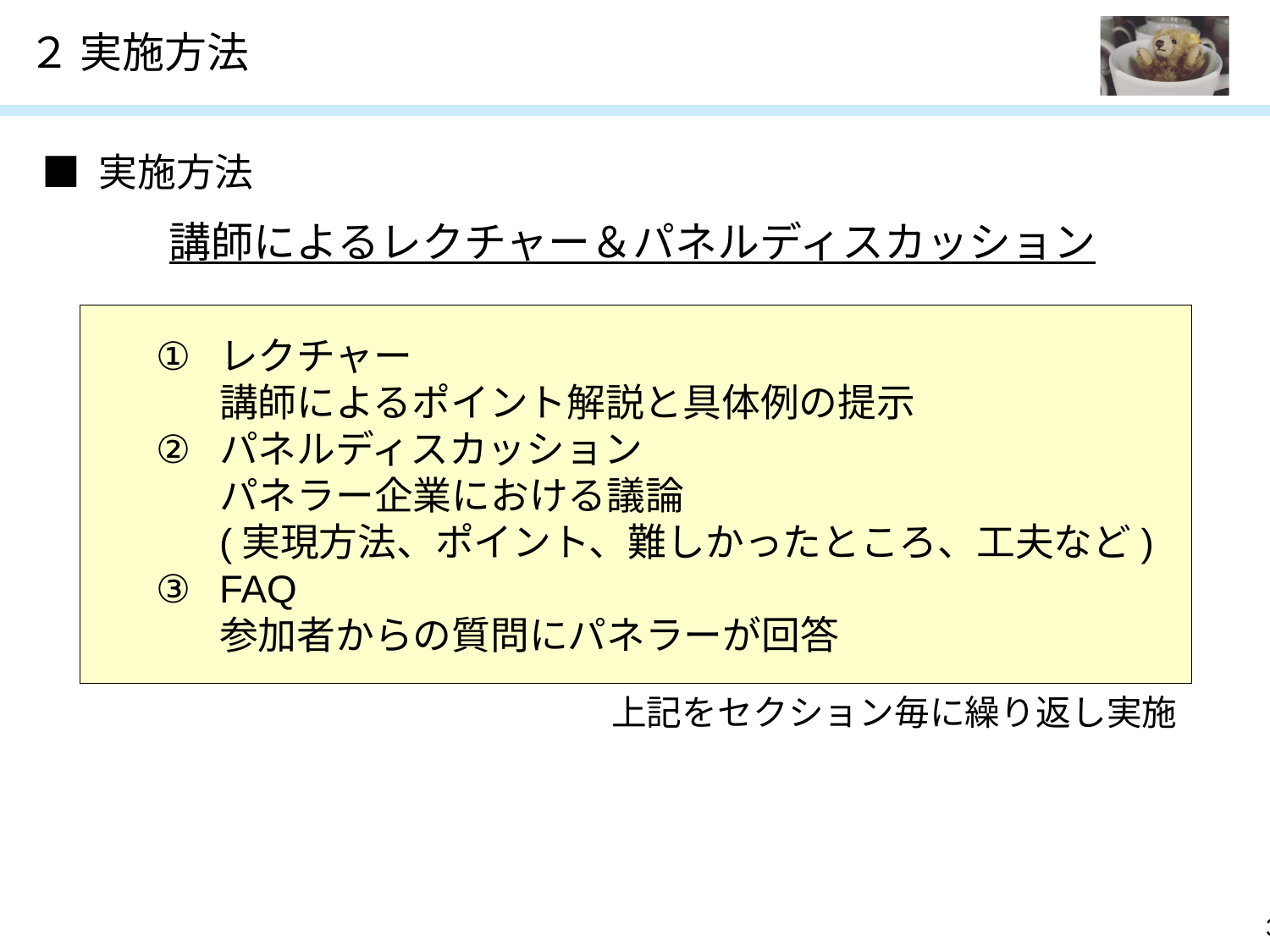

# ２ 実施方法
■ 実施方法

	講師によるレクチャー＆パネルディスカッション
レクチャー
講師によるポイント解説と具体例の提示
パネルディスカッション
パネラー企業における議論
(実現方法、ポイント、難しかったところ、工夫など)
FAQ
参加者からの質問にパネラーが回答
上記をセクション毎に繰り返し実施
3